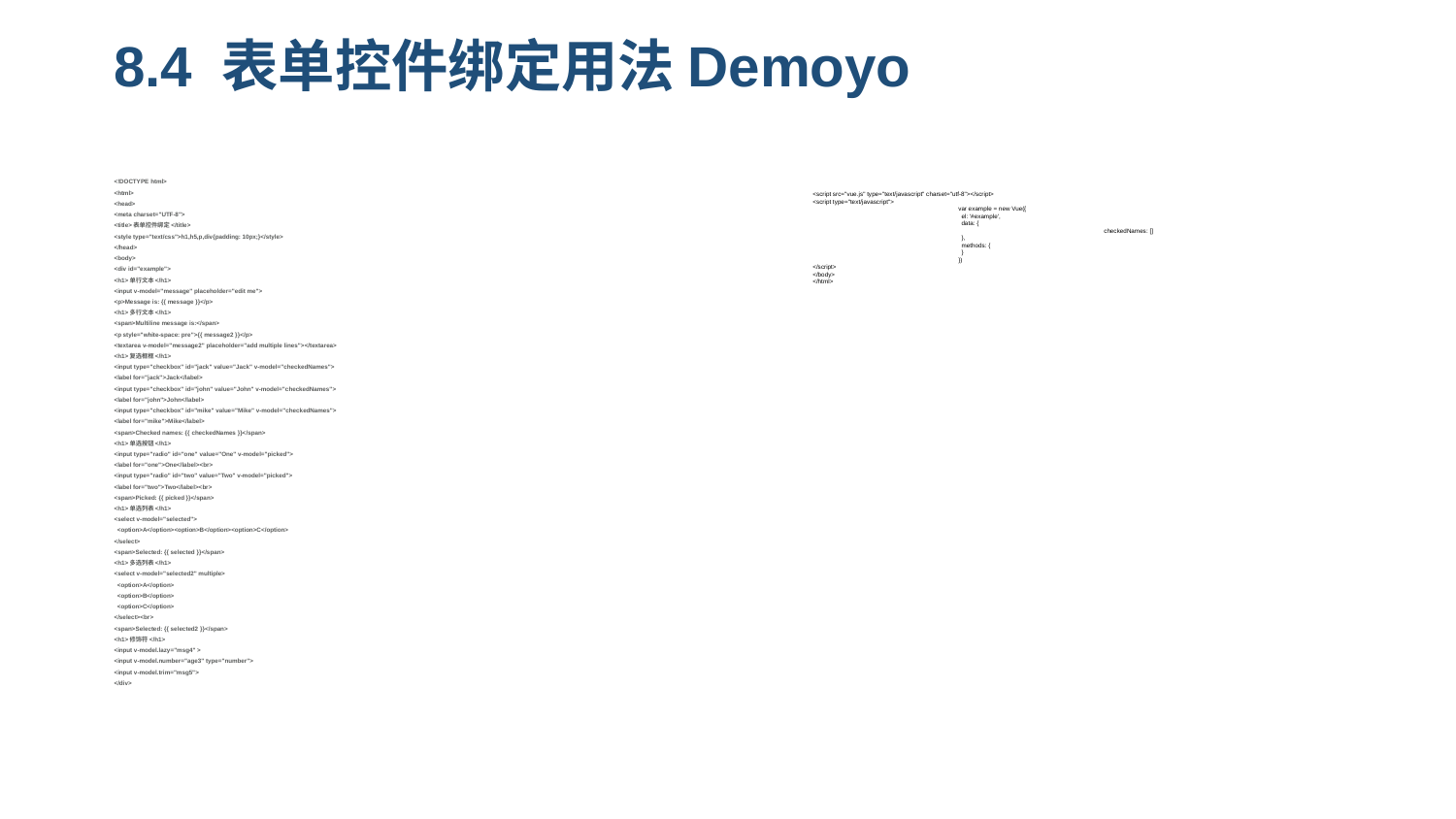

# 8.4 表单控件绑定用法Demoyo
<!DOCTYPE html>
<html>
<head>
<meta charset="UTF-8">
<title>表单控件绑定</title>
<style type="text/css">h1,h5,p,div{padding: 10px;}</style>
</head>
<body>
<div id="example">
<h1>单行文本</h1>
<input v-model="message" placeholder="edit me">
<p>Message is: {{ message }}</p>
<h1>多行文本</h1>
<span>Multiline message is:</span>
<p style="white-space: pre">{{ message2 }}</p>
<textarea v-model="message2" placeholder="add multiple lines"></textarea>
<h1>复选框框</h1>
<input type="checkbox" id="jack" value="Jack" v-model="checkedNames">
<label for="jack">Jack</label>
<input type="checkbox" id="john" value="John" v-model="checkedNames">
<label for="john">John</label>
<input type="checkbox" id="mike" value="Mike" v-model="checkedNames">
<label for="mike">Mike</label>
<span>Checked names: {{ checkedNames }}</span>
<h1>单选按钮</h1>
<input type="radio" id="one" value="One" v-model="picked">
<label for="one">One</label><br>
<input type="radio" id="two" value="Two" v-model="picked">
<label for="two">Two</label><br>
<span>Picked: {{ picked }}</span>
<h1>单选列表</h1>
<select v-model="selected">
  <option>A</option><option>B</option><option>C</option>
</select>
<span>Selected: {{ selected }}</span>
<h1>多选列表</h1>
<select v-model="selected2" multiple>
  <option>A</option>
  <option>B</option>
  <option>C</option>
</select><br>
<span>Selected: {{ selected2 }}</span>
<h1>修饰符</h1>
<input v-model.lazy="msg4" >
<input v-model.number="age3" type="number">
<input v-model.trim="msg5">
</div>

<script src="vue.js" type="text/javascript" charset="utf-8"></script>
<script type="text/javascript">
	var example = new Vue({
	  el: '#example',
	  data: {
	  	checkedNames: []
	  },
	  methods: {
	  }
	})
</script>
</body>
</html>
73